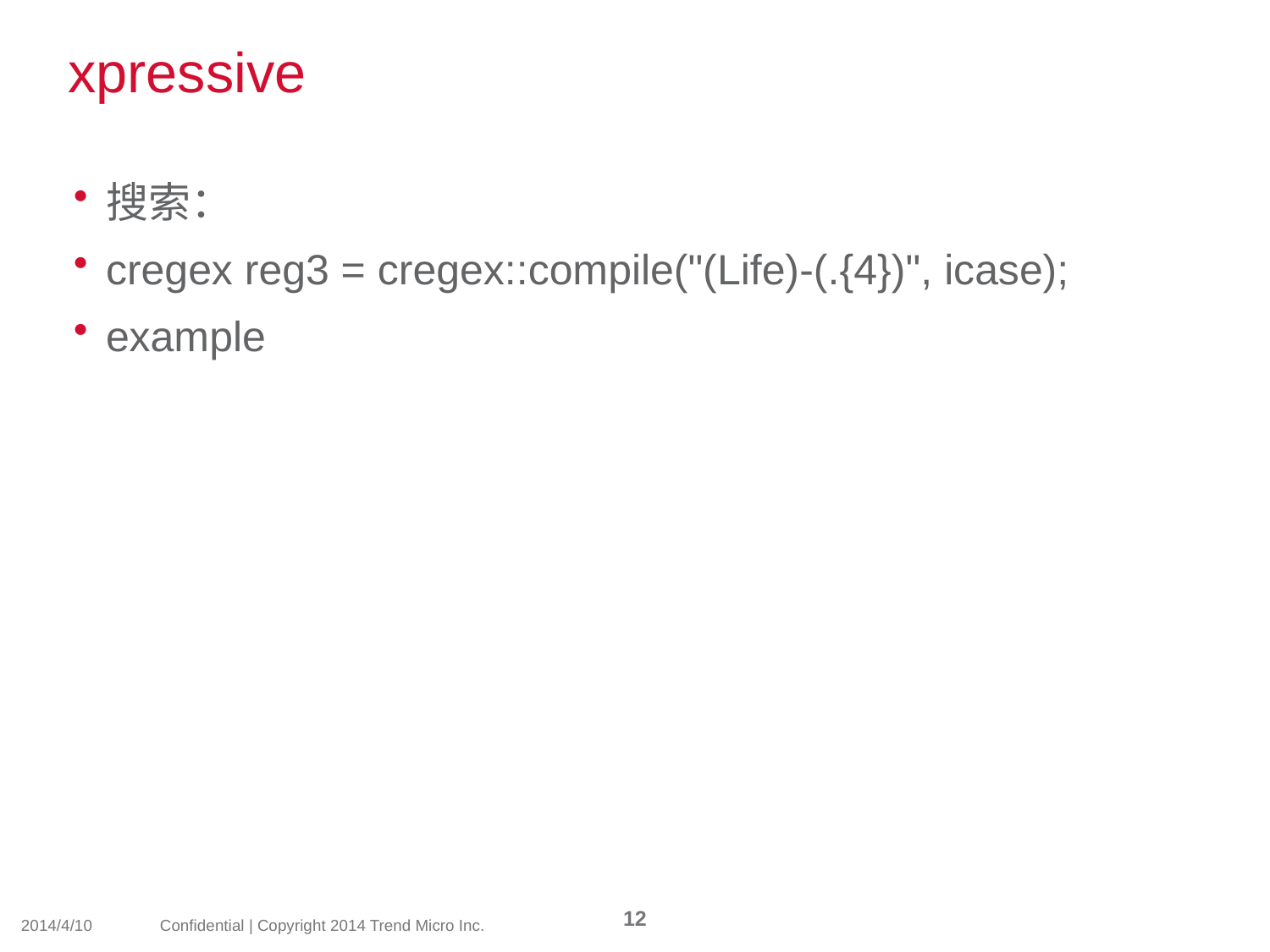

# xpressive
搜索：
cregex reg3 = cregex::compile("(Life)-(.{4})", icase);
example

12
2014/4/10
Confidential | Copyright 2014 Trend Micro Inc.